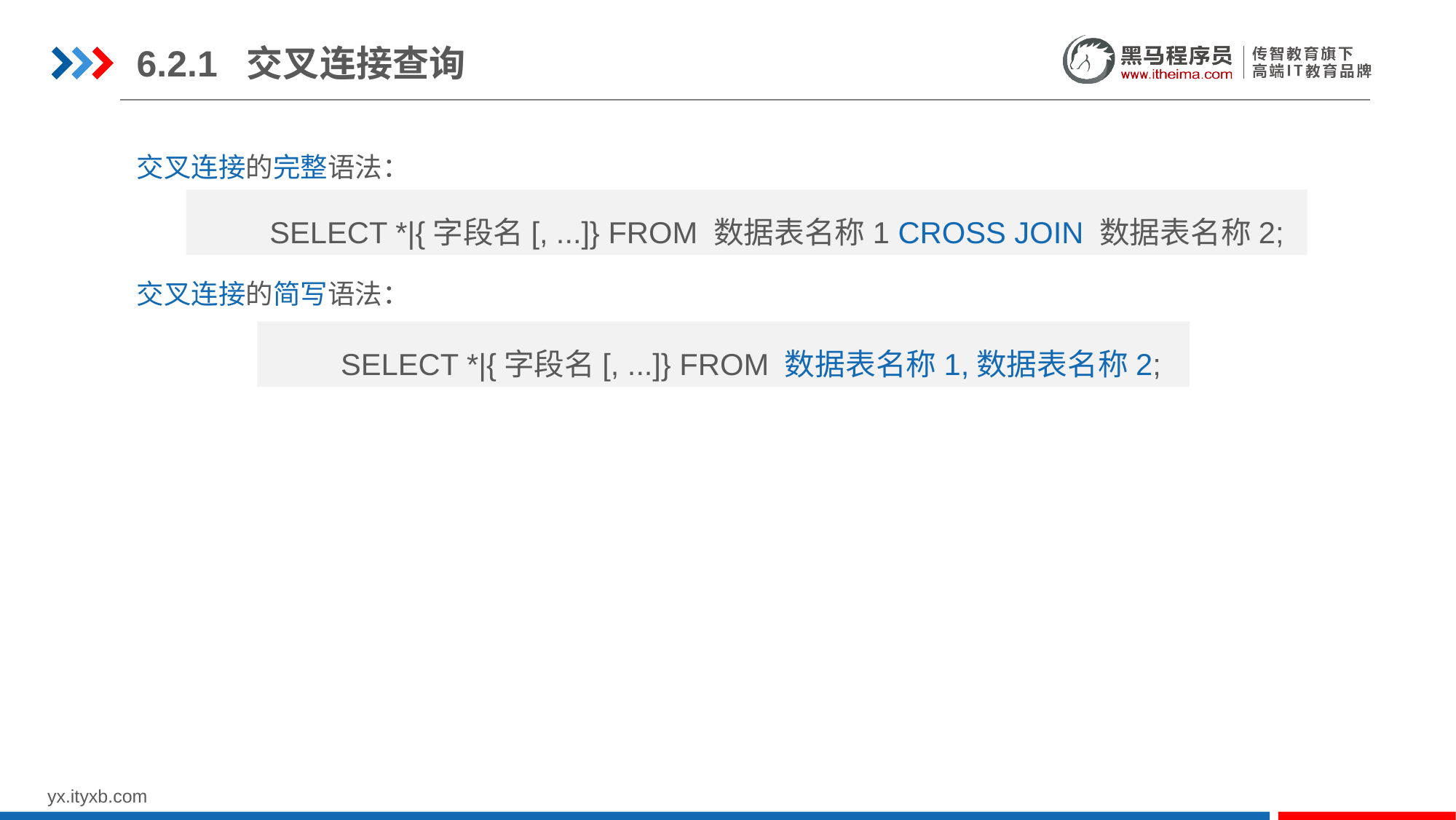

6.2.1  交叉连接查询
交叉连接的完整语法：
SELECT *|{字段名[, ...]} FROM 数据表名称1 CROSS JOIN 数据表名称2;
交叉连接的简写语法：
SELECT *|{字段名[, ...]} FROM 数据表名称1,数据表名称2;